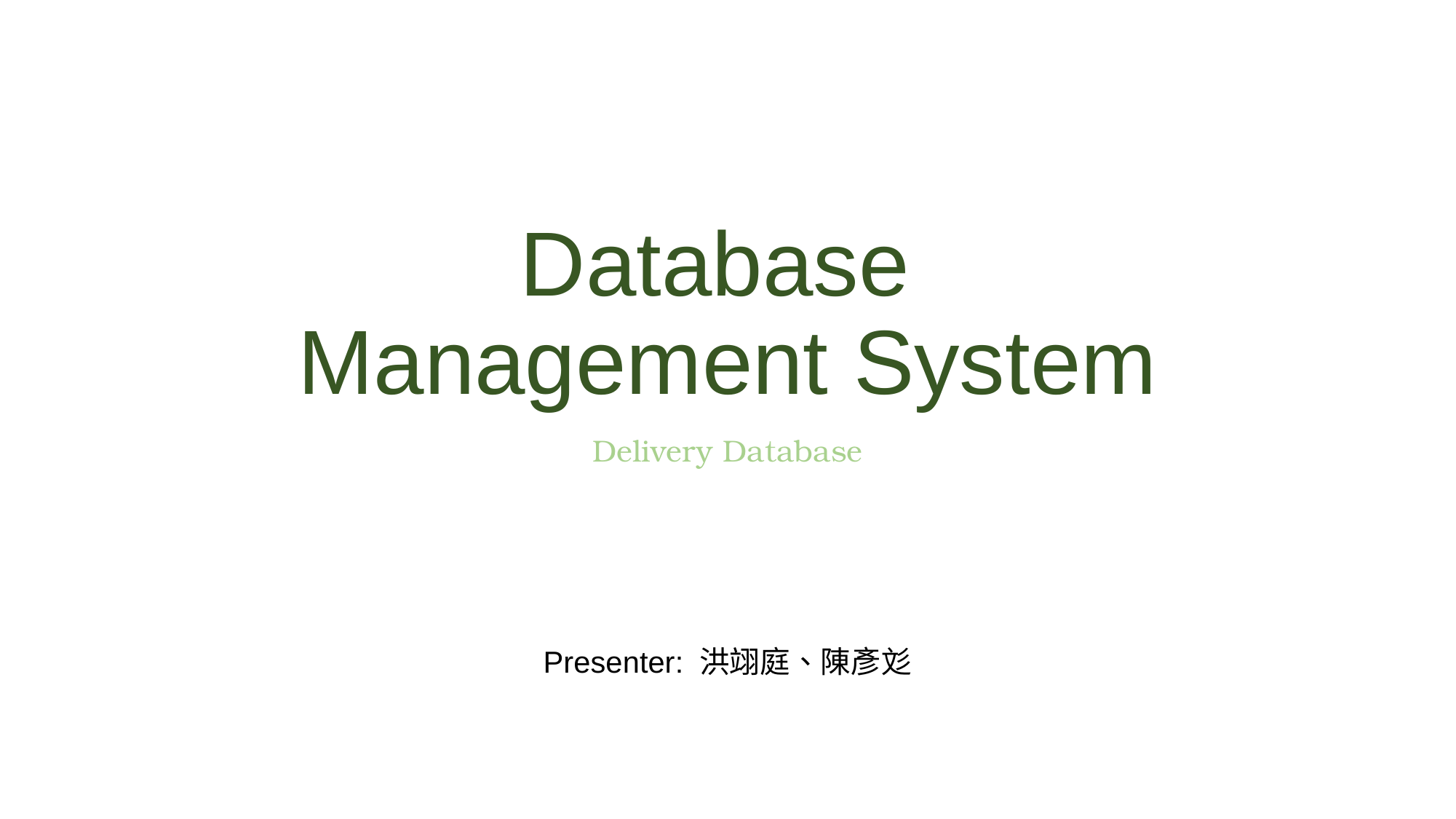

# Database Management System
Delivery Database
Presenter: 洪翊庭、陳彥彣
1